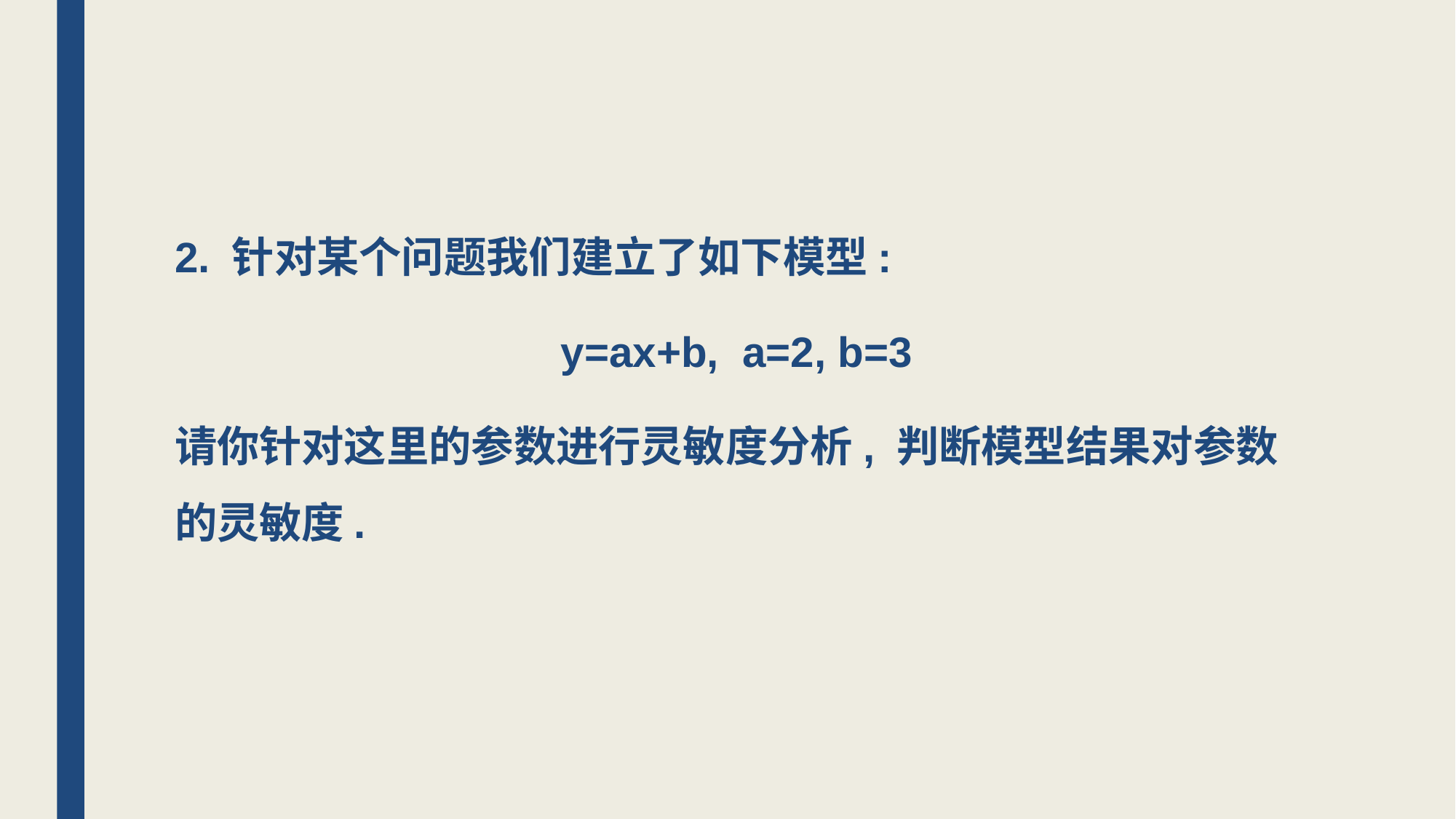

#
2. 针对某个问题我们建立了如下模型:
y=ax+b,  a=2, b=3
请你针对这里的参数进行灵敏度分析, 判断模型结果对参数的灵敏度.